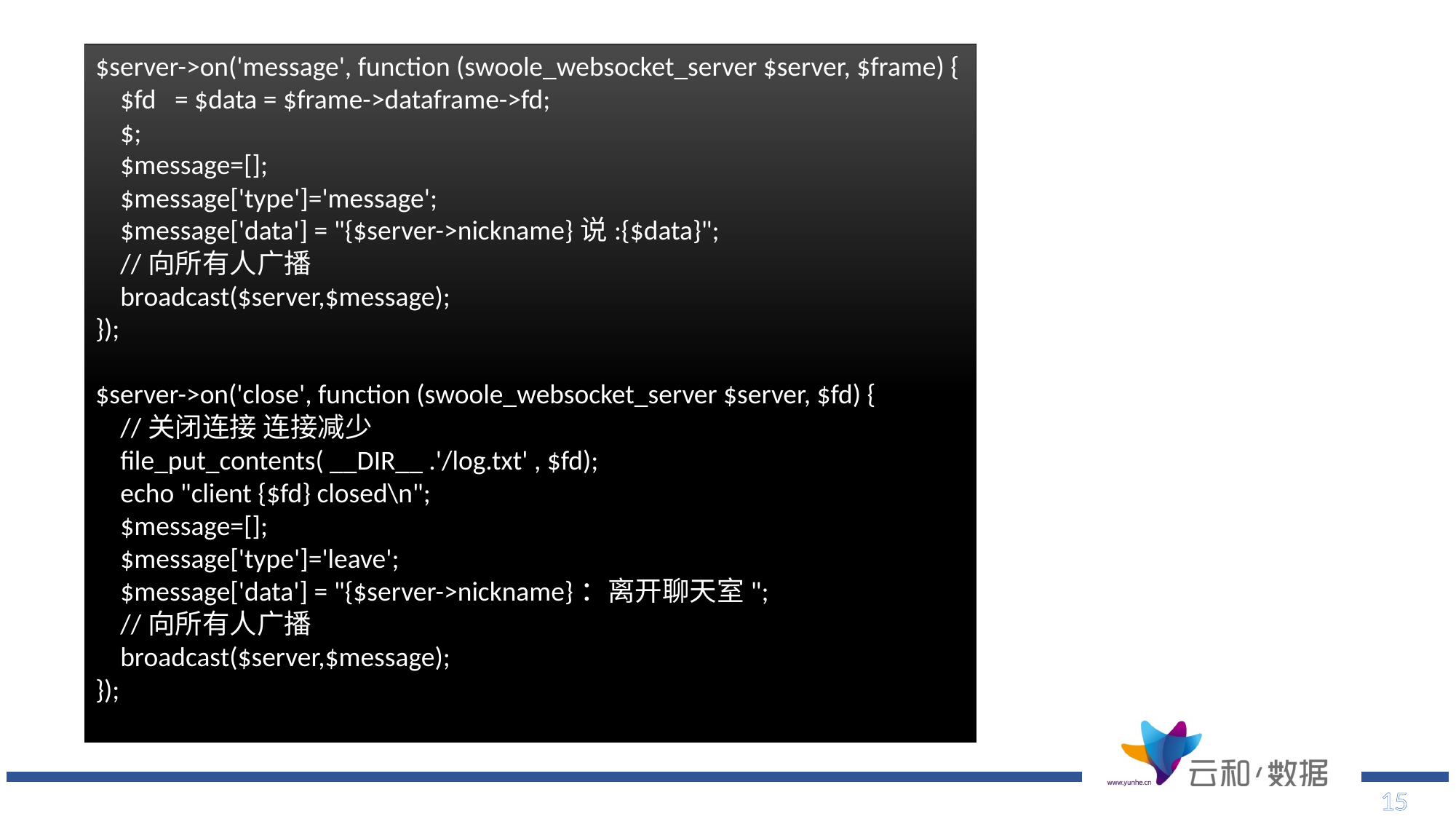

$server->on('message', function (swoole_websocket_server $server, $frame) {
    $fd   = $data = $frame->dataframe->fd;
    $;
    $message=[];
    $message['type']='message';
    $message['data'] = "{$server->nickname}说:{$data}";
    //向所有人广播
    broadcast($server,$message);
});

$server->on('close', function (swoole_websocket_server $server, $fd) {
    //关闭连接 连接减少
    file_put_contents( __DIR__ .'/log.txt' , $fd);
    echo "client {$fd} closed\n";
    $message=[];
    $message['type']='leave';
    $message['data'] = "{$server->nickname}：离开聊天室";
    //向所有人广播
    broadcast($server,$message);
});